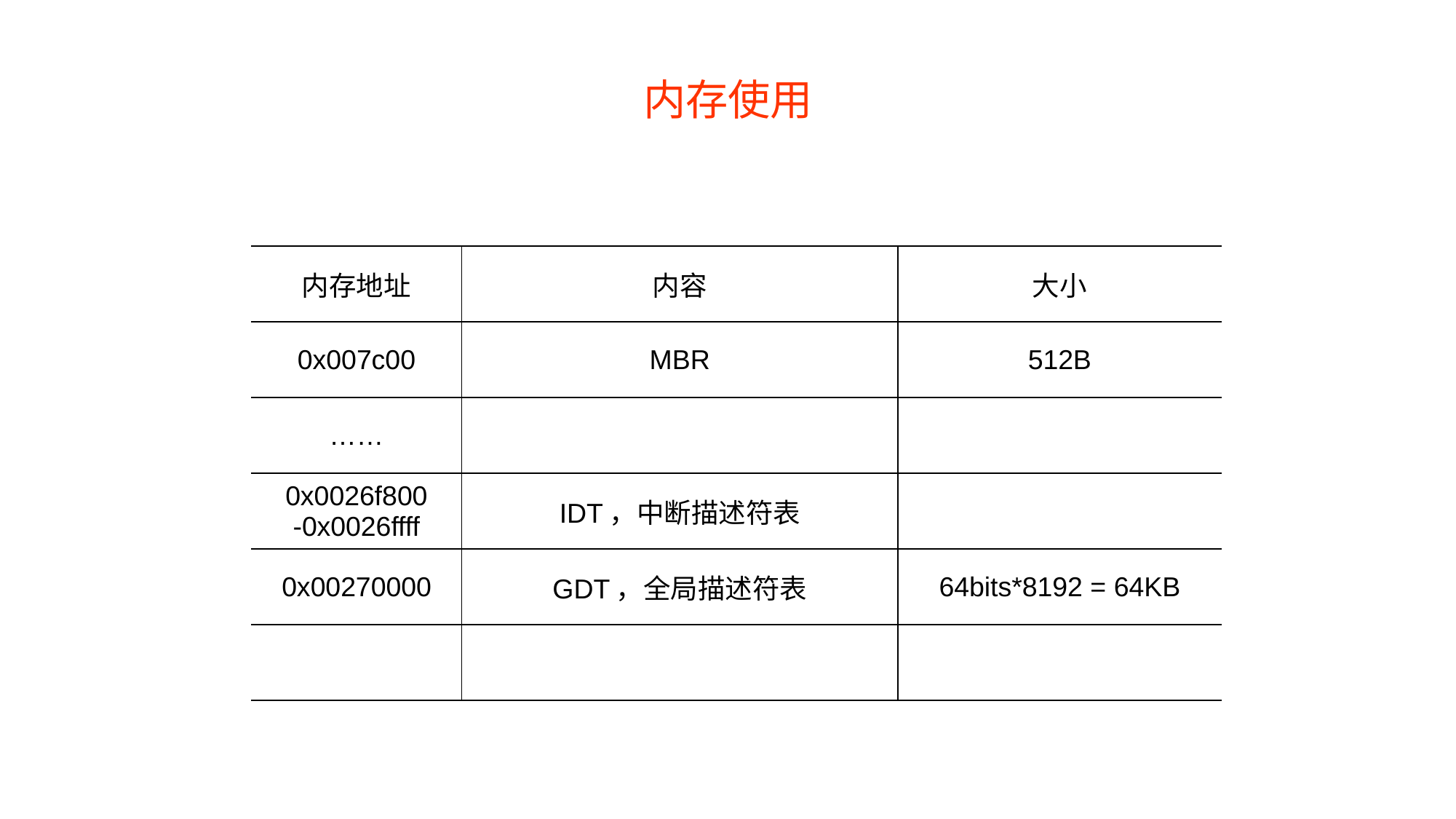

内存使用
| 内存地址 | 内容 | 大小 |
| --- | --- | --- |
| 0x007c00 | MBR | 512B |
| …… |  |  |
| 0x0026f800 -0x0026ffff | IDT，中断描述符表 |  |
| 0x00270000 | GDT，全局描述符表 | 64bits\*8192 = 64KB |
|  |  |  |